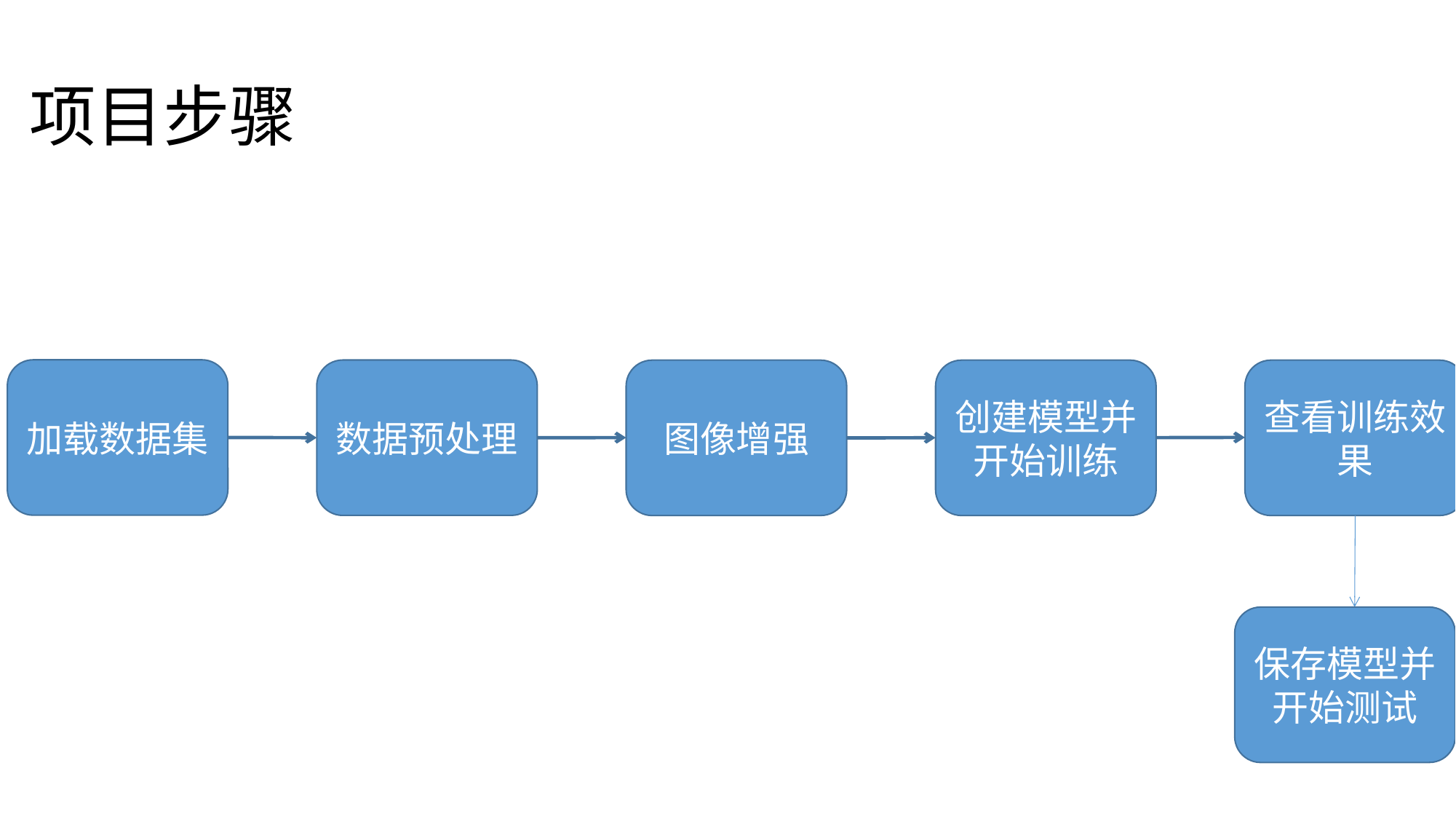

# 项目步骤
加载数据集
数据预处理
图像增强
创建模型并开始训练
查看训练效果
保存模型并开始测试